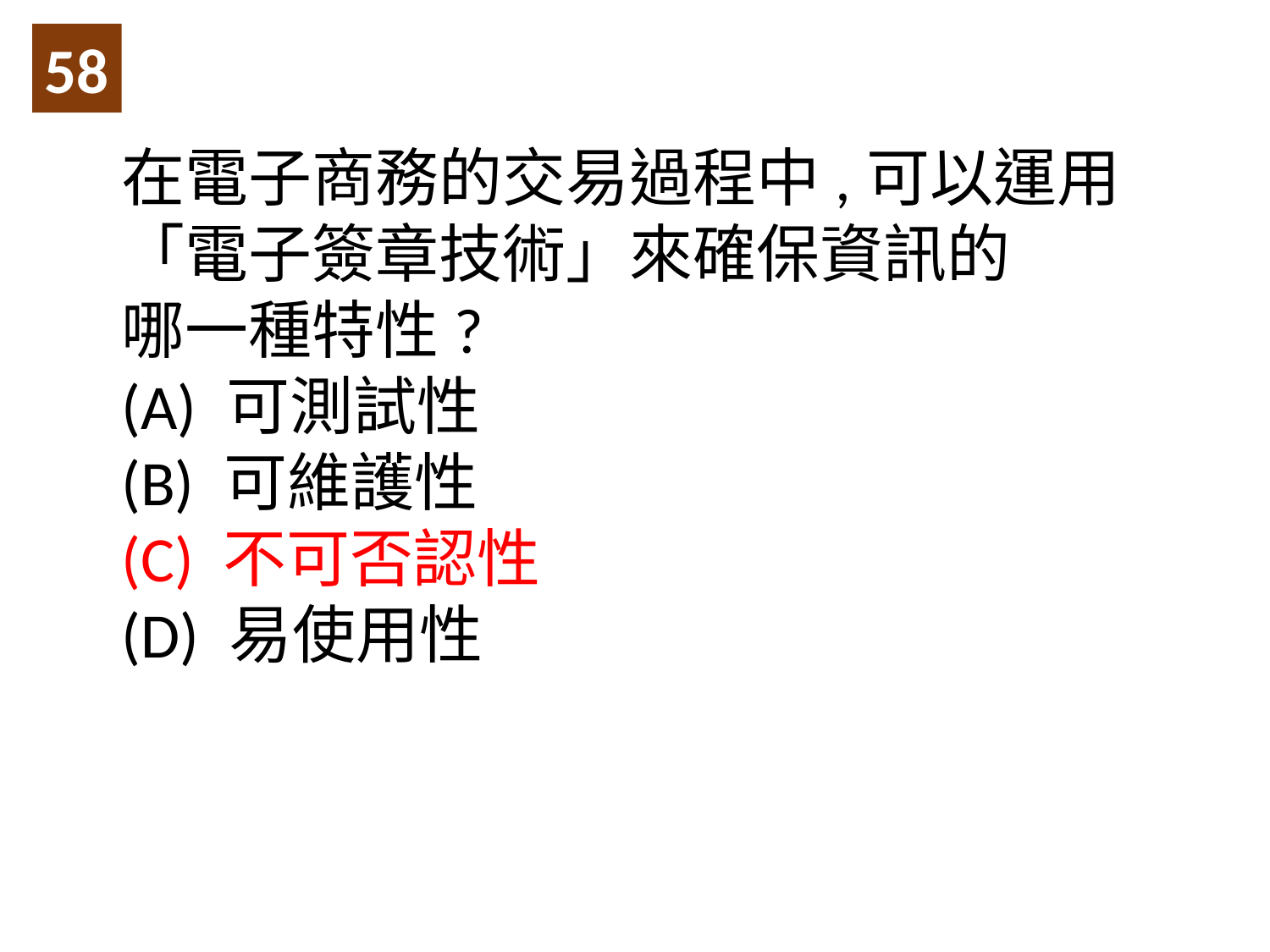

58
在電子商務的交易過程中,可以運用「電子簽章技術」來確保資訊的
哪一種特性?
(A) 可測試性
(B) 可維護性
(C) 不可否認性
(D) 易使用性